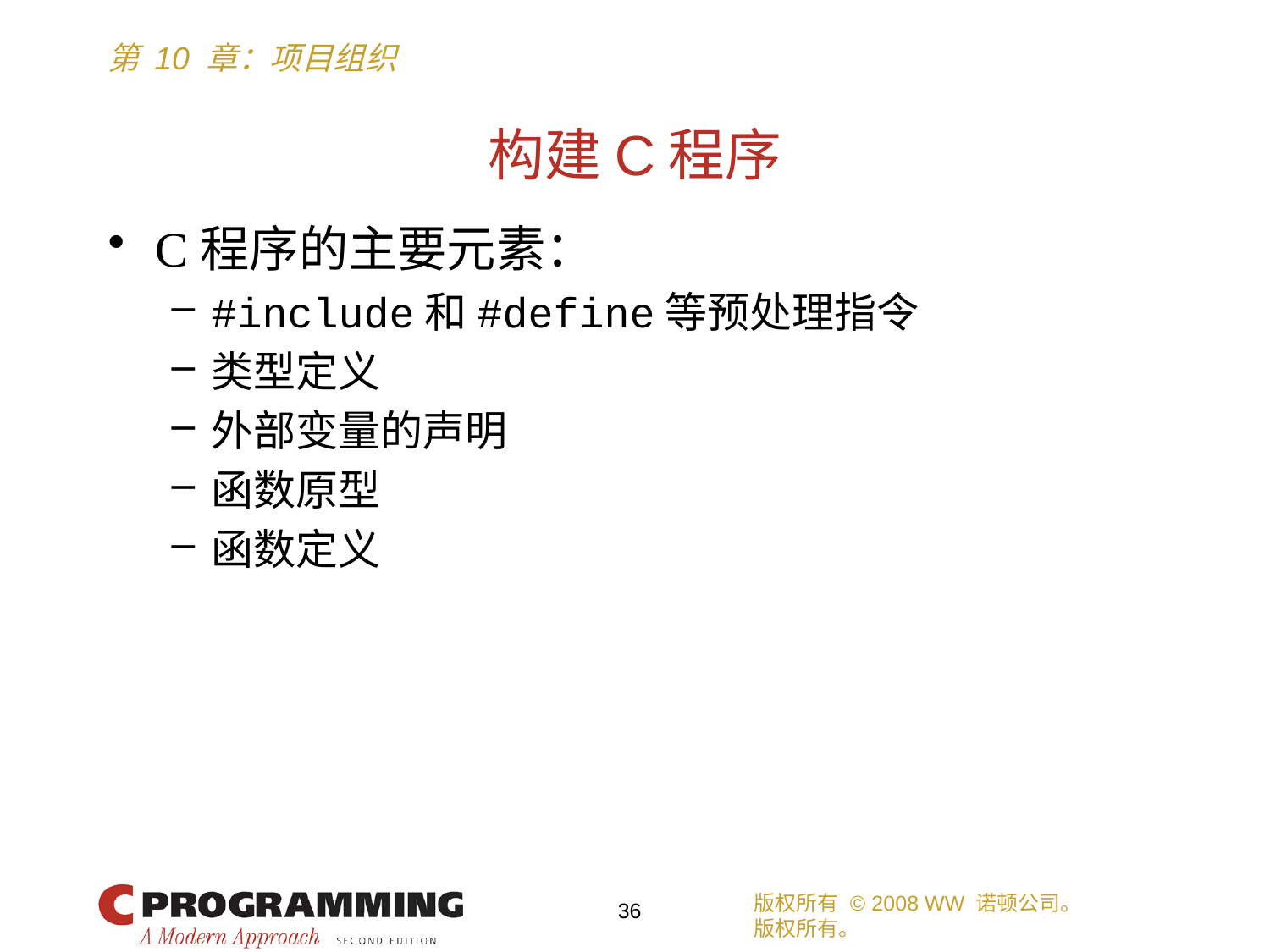

# 构建C程序
C程序的主要元素：
#include和#define等预处理指令
类型定义
外部变量的声明
函数原型
函数定义

版权所有 © 2008 WW 诺顿公司。
版权所有。
36